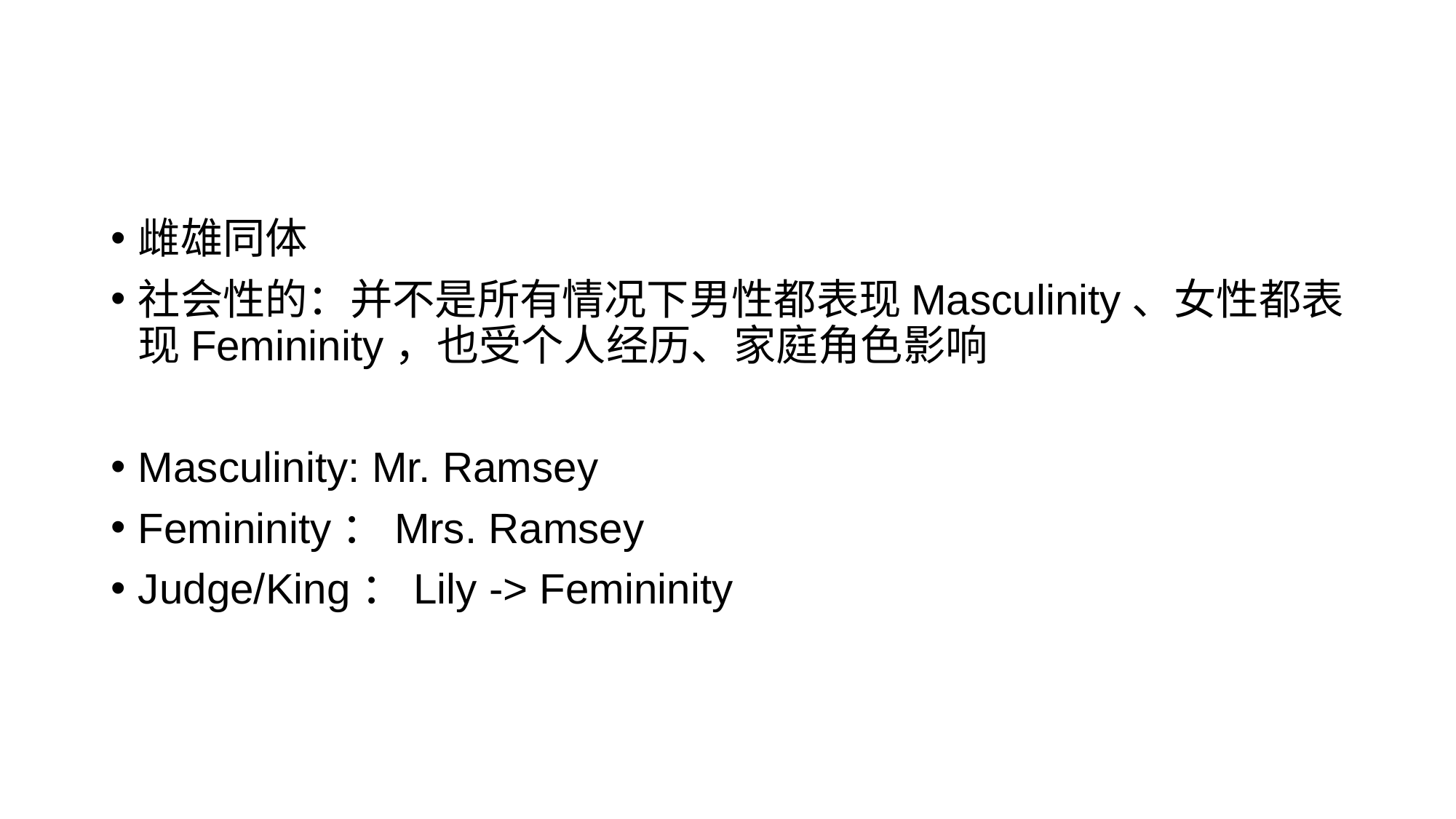

雌雄同体
社会性的：并不是所有情况下男性都表现Masculinity、女性都表现Femininity，也受个人经历、家庭角色影响

Masculinity: Mr. Ramsey
Femininity：Mrs. Ramsey
Judge/King：Lily -> Femininity